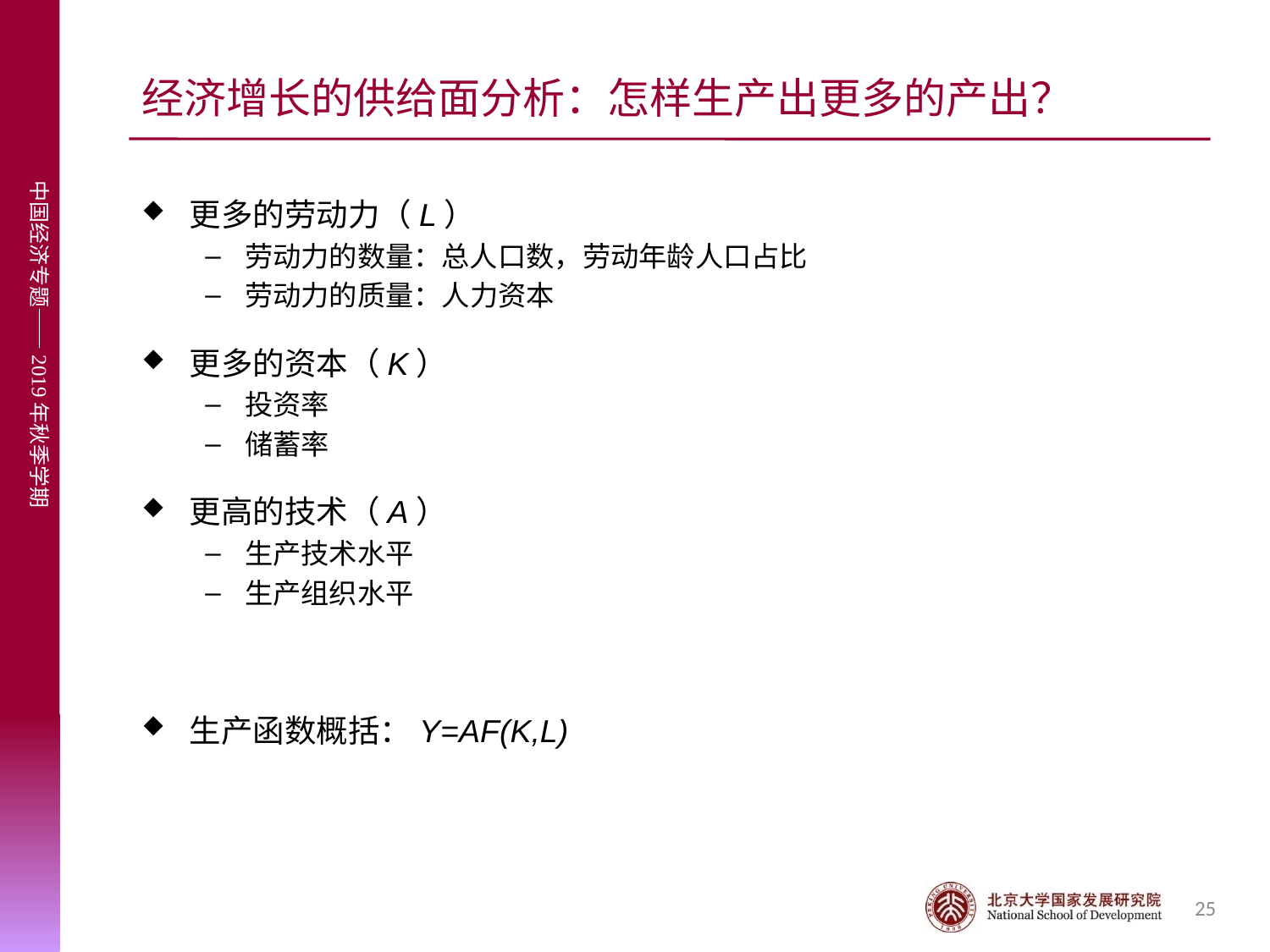

# 经济增长的供给面分析：怎样生产出更多的产出？
更多的劳动力（L）
劳动力的数量：总人口数，劳动年龄人口占比
劳动力的质量：人力资本
更多的资本（K）
投资率
储蓄率
更高的技术（A）
生产技术水平
生产组织水平

生产函数概括：Y=AF(K,L)
25